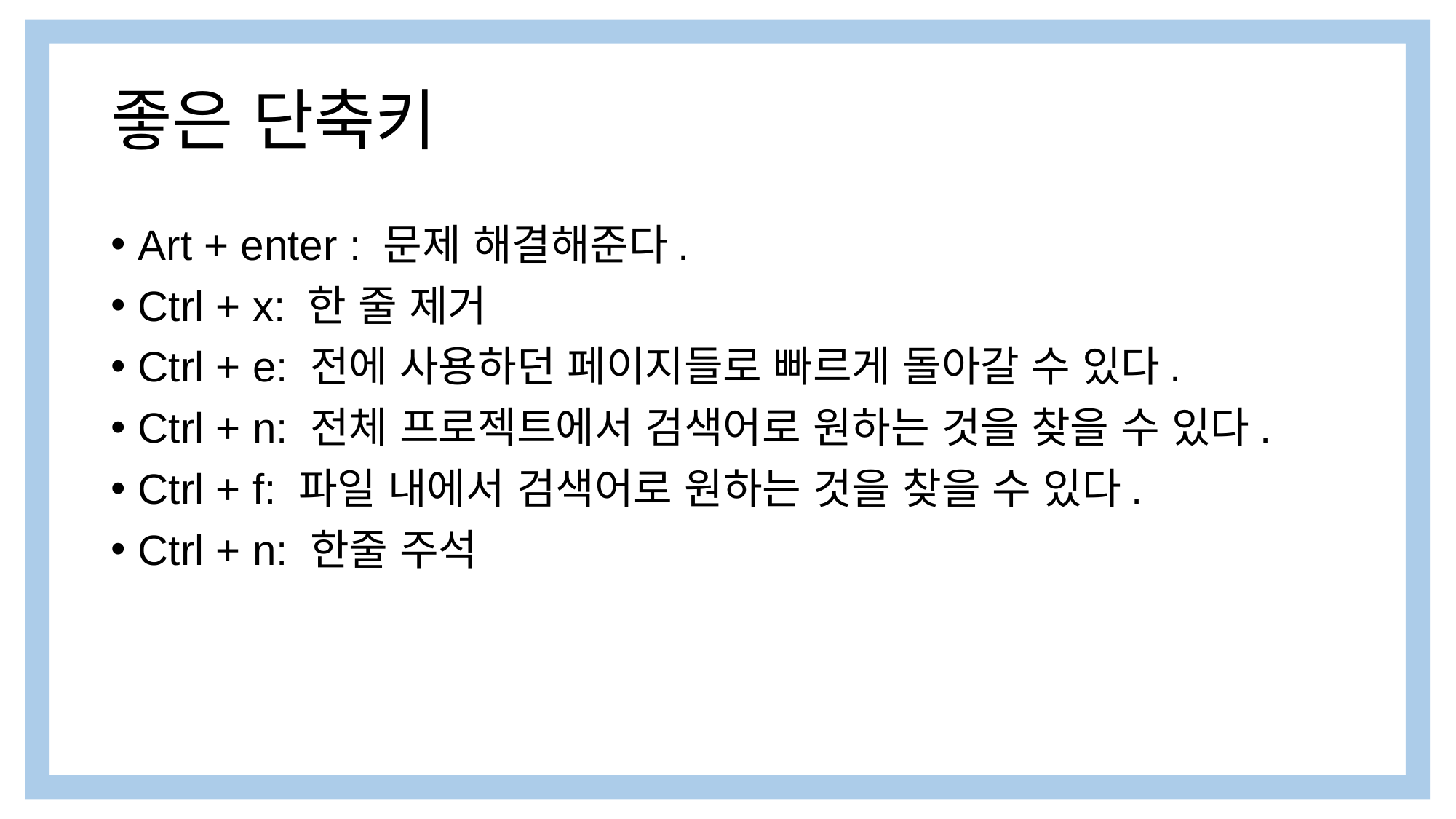

# 좋은 단축키
Art + enter : 문제 해결해준다.
Ctrl + x: 한 줄 제거
Ctrl + e: 전에 사용하던 페이지들로 빠르게 돌아갈 수 있다.
Ctrl + n: 전체 프로젝트에서 검색어로 원하는 것을 찾을 수 있다.
Ctrl + f: 파일 내에서 검색어로 원하는 것을 찾을 수 있다.
Ctrl + n: 한줄 주석